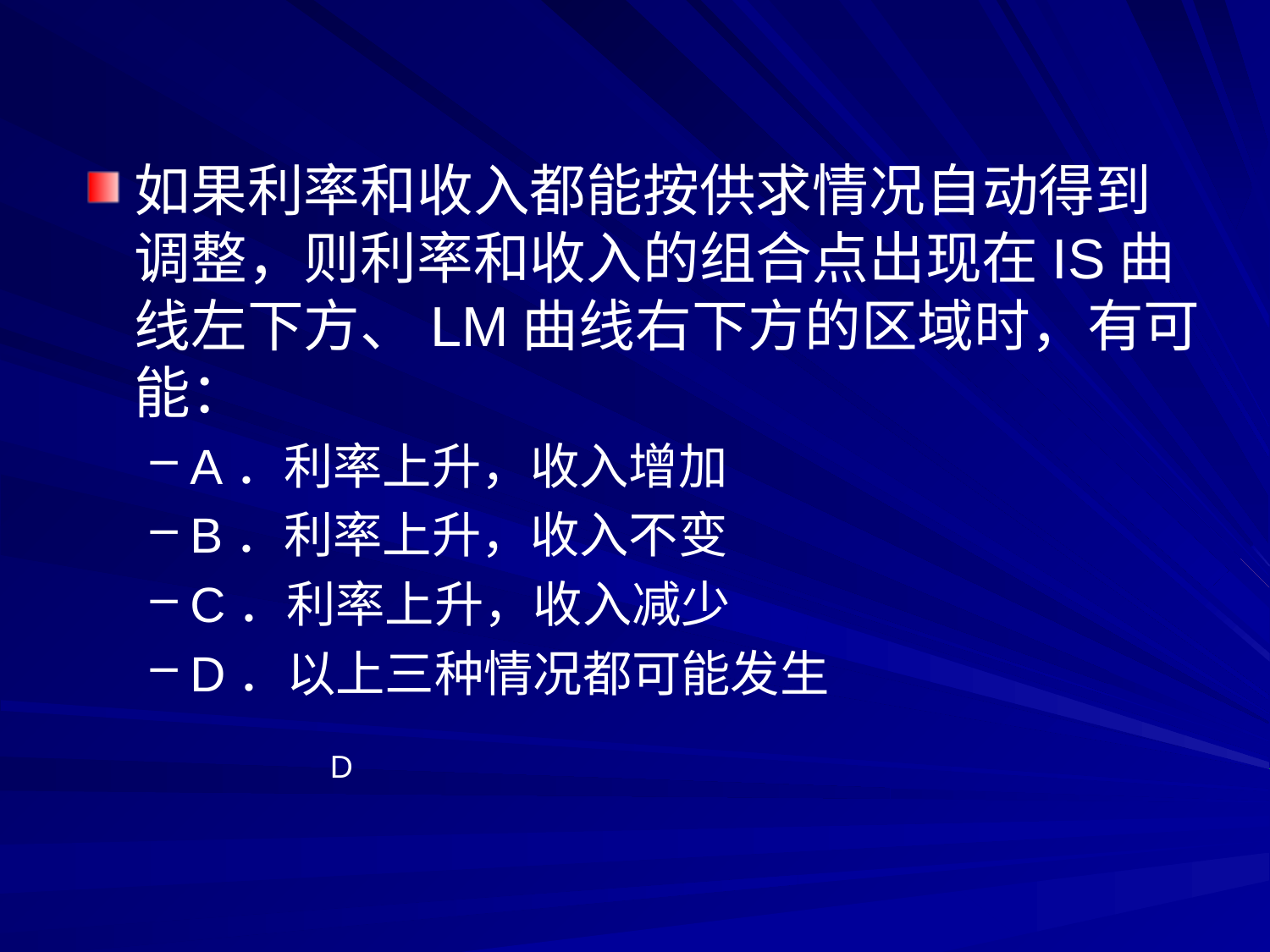

如果利率和收入都能按供求情况自动得到调整，则利率和收入的组合点出现在IS曲线左下方、LM曲线右下方的区域时，有可能：
A．利率上升，收入增加
B．利率上升，收入不变
C．利率上升，收入减少
D．以上三种情况都可能发生
D